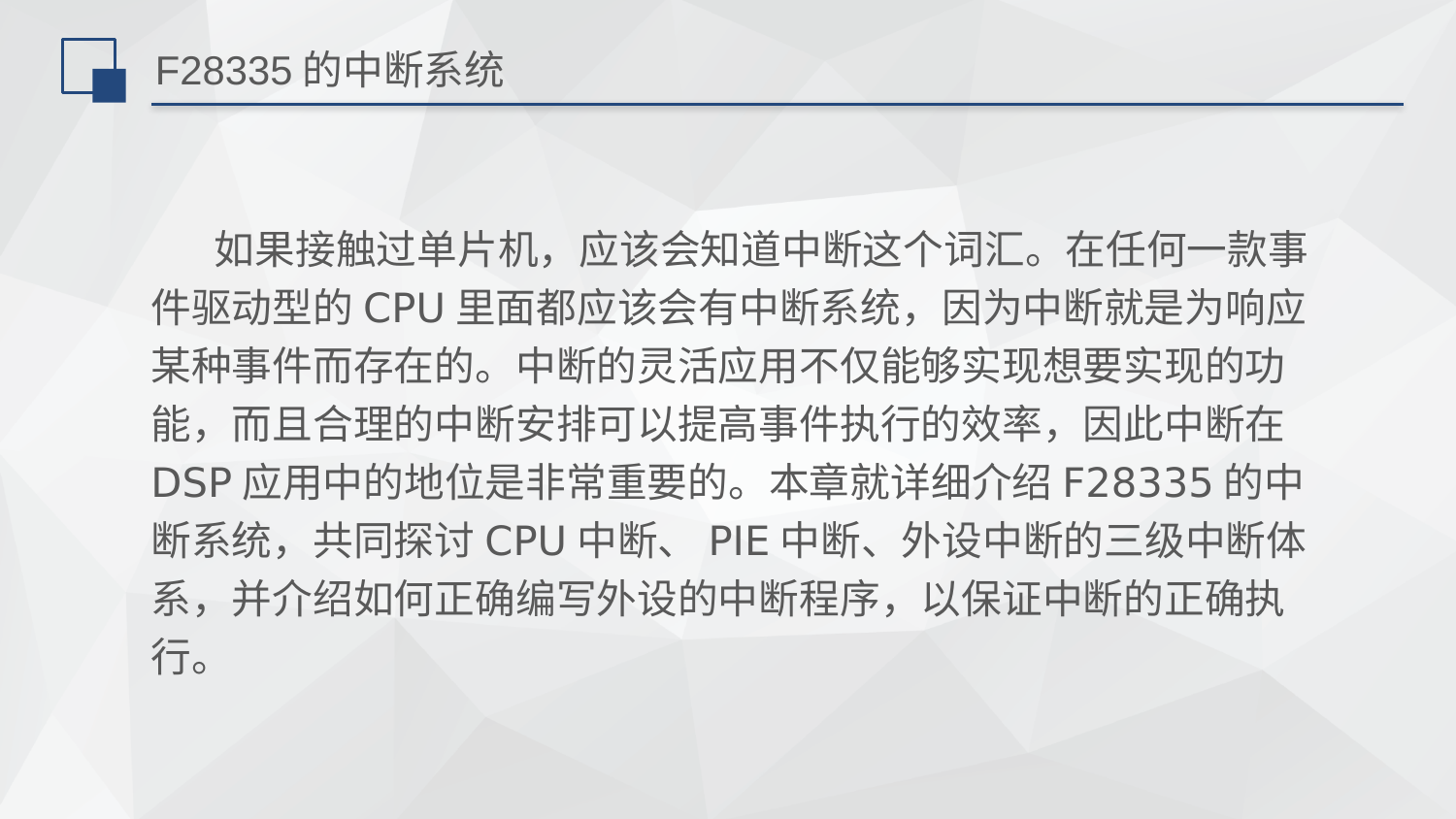

# F28335的中断系统
      如果接触过单片机，应该会知道中断这个词汇。在任何一款事件驱动型的CPU里面都应该会有中断系统，因为中断就是为响应某种事件而存在的。中断的灵活应用不仅能够实现想要实现的功能，而且合理的中断安排可以提高事件执行的效率，因此中断在DSP应用中的地位是非常重要的。本章就详细介绍F28335的中断系统，共同探讨CPU中断、PIE中断、外设中断的三级中断体系，并介绍如何正确编写外设的中断程序，以保证中断的正确执行。